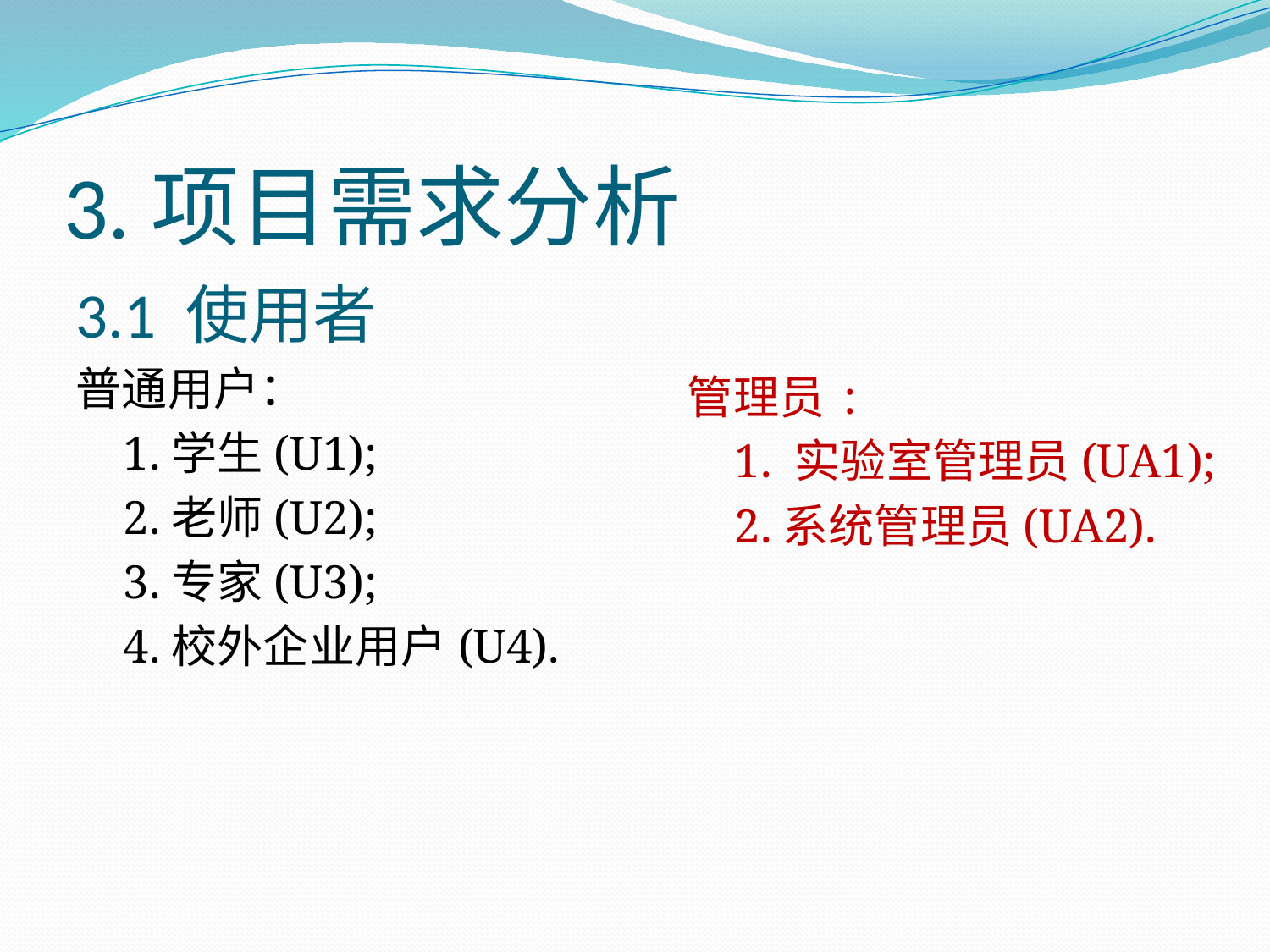

# 3.项目需求分析
3.1 使用者
普通用户：
    1.学生(U1);
    2.老师(U2);
    3.专家(U3);
    4.校外企业用户(U4).

管理员:
    1. 实验室管理员(UA1);
    2.系统管理员(UA2).